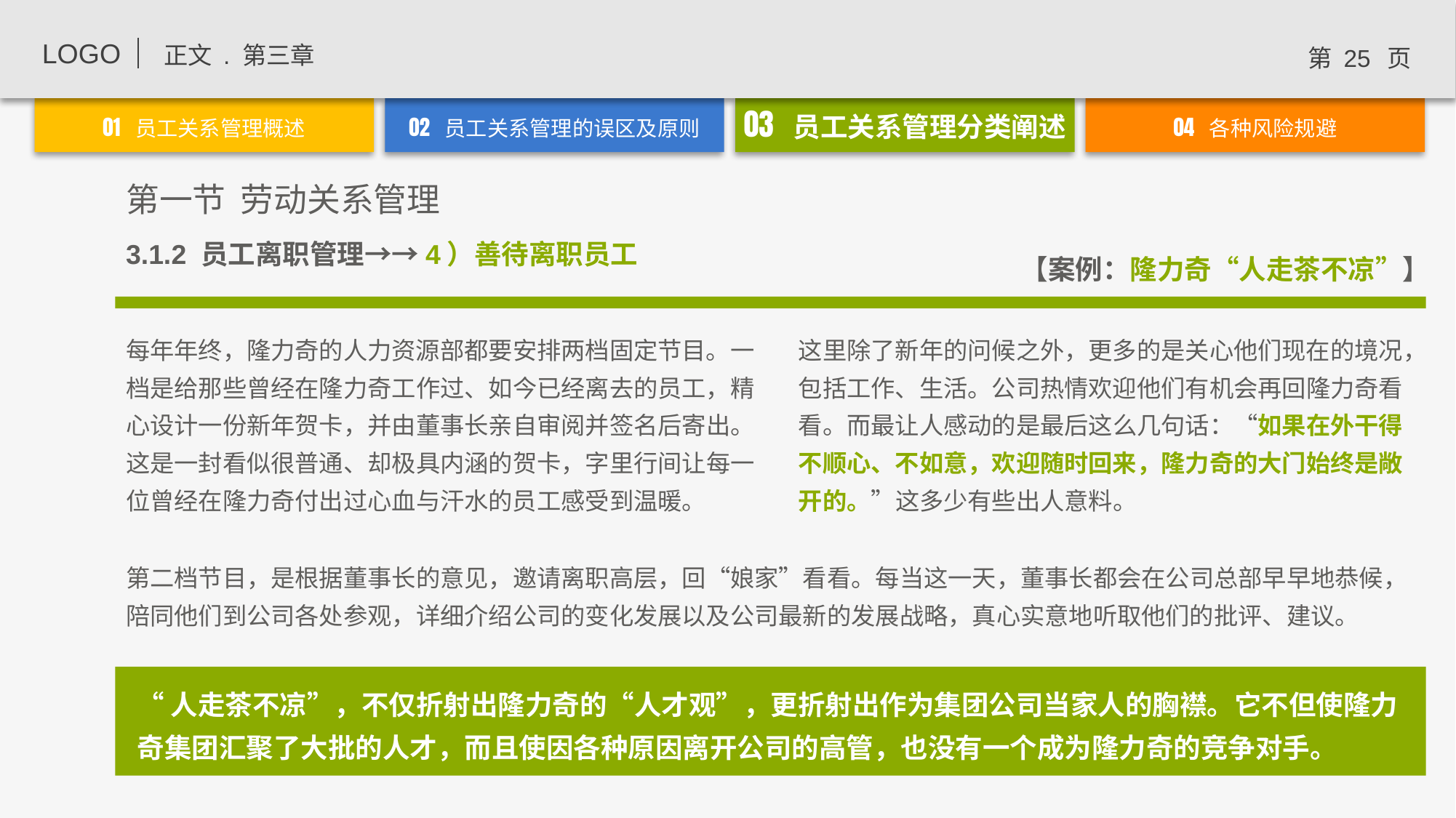

3.1.2 员工离职管理→→4）善待离职员工
【案例：隆力奇“人走茶不凉”】

每年年终，隆力奇的人力资源部都要安排两档固定节目。一档是给那些曾经在隆力奇工作过、如今已经离去的员工，精心设计一份新年贺卡，并由董事长亲自审阅并签名后寄出。这是一封看似很普通、却极具内涵的贺卡，字里行间让每一位曾经在隆力奇付出过心血与汗水的员工感受到温暖。
这里除了新年的问候之外，更多的是关心他们现在的境况，包括工作、生活。公司热情欢迎他们有机会再回隆力奇看看。而最让人感动的是最后这么几句话：“如果在外干得不顺心、不如意，欢迎随时回来，隆力奇的大门始终是敞开的。”这多少有些出人意料。
第二档节目，是根据董事长的意见，邀请离职高层，回“娘家”看看。每当这一天，董事长都会在公司总部早早地恭候，陪同他们到公司各处参观，详细介绍公司的变化发展以及公司最新的发展战略，真心实意地听取他们的批评、建议。

“人走茶不凉”，不仅折射出隆力奇的“人才观”，更折射出作为集团公司当家人的胸襟。它不但使隆力奇集团汇聚了大批的人才，而且使因各种原因离开公司的高管，也没有一个成为隆力奇的竞争对手。